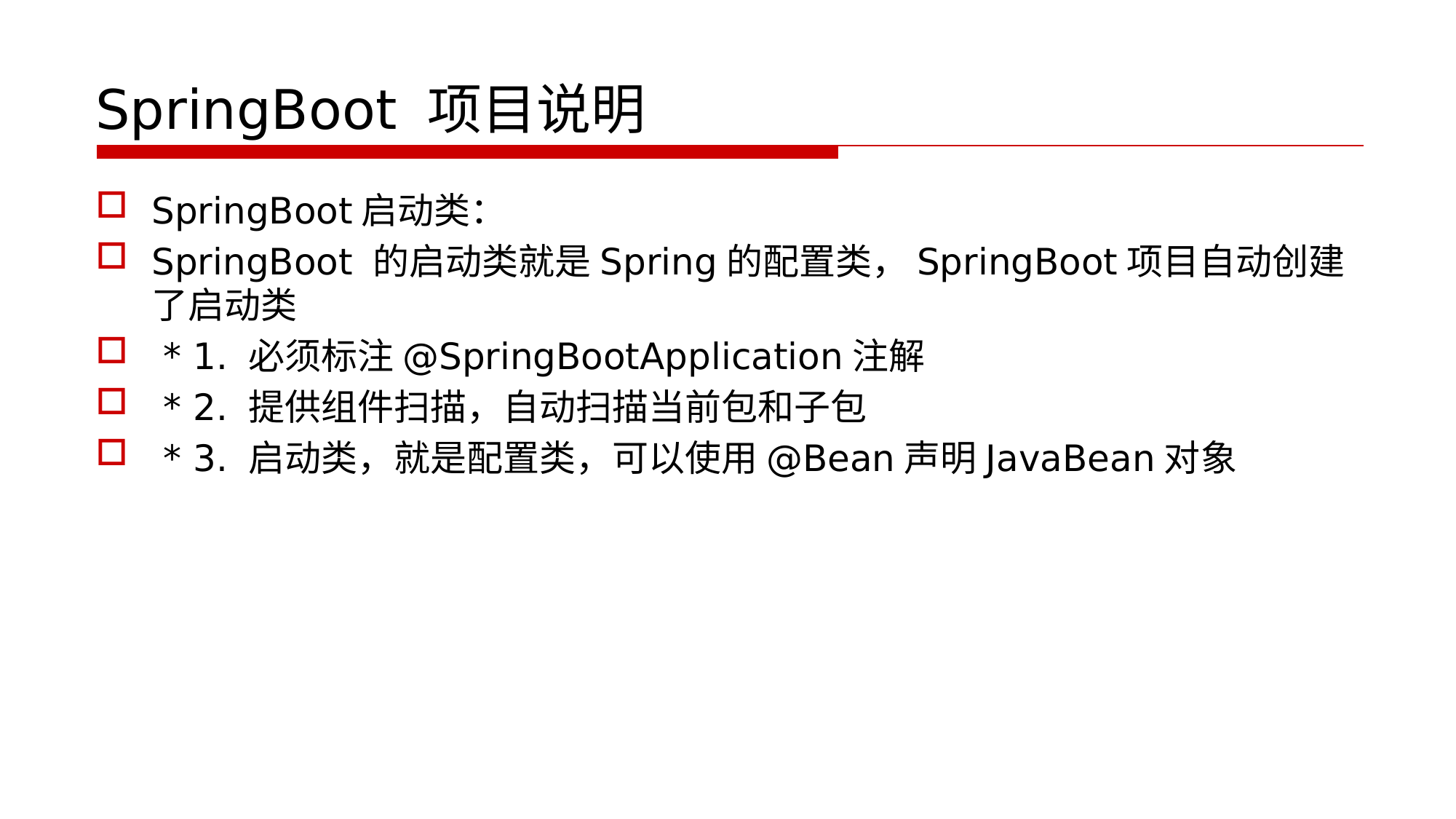

# SpringBoot 项目说明
SpringBoot启动类：
SpringBoot 的启动类就是Spring的配置类，SpringBoot项目自动创建了启动类
 * 1. 必须标注@SpringBootApplication注解
 * 2. 提供组件扫描，自动扫描当前包和子包
 * 3. 启动类，就是配置类，可以使用@Bean声明JavaBean对象